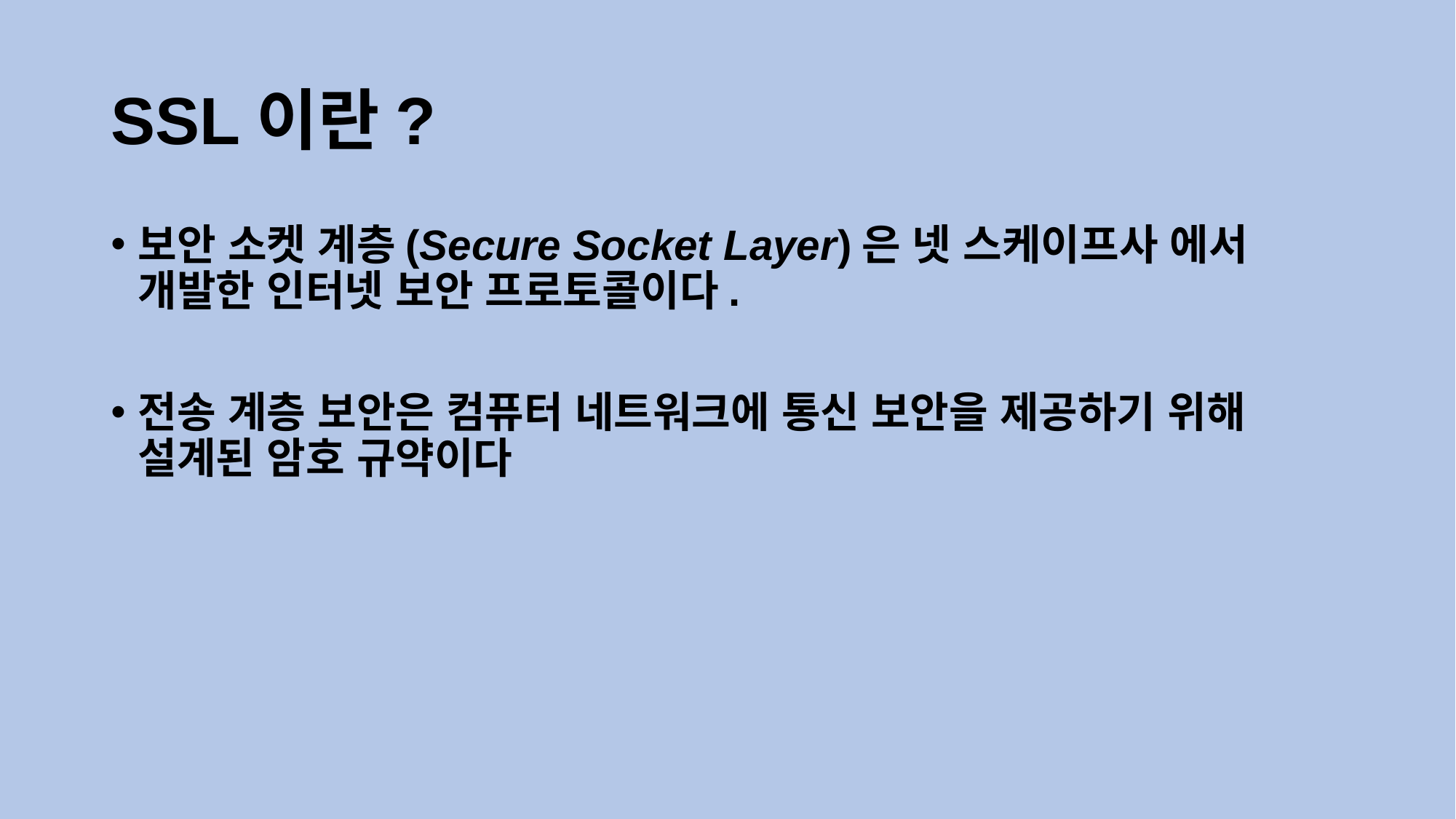

# SSL이란?
보안 소켓 계층(Secure Socket Layer)은 넷 스케이프사 에서 개발한 인터넷 보안 프로토콜이다.

전송 계층 보안은 컴퓨터 네트워크에 통신 보안을 제공하기 위해 설계된 암호 규약이다